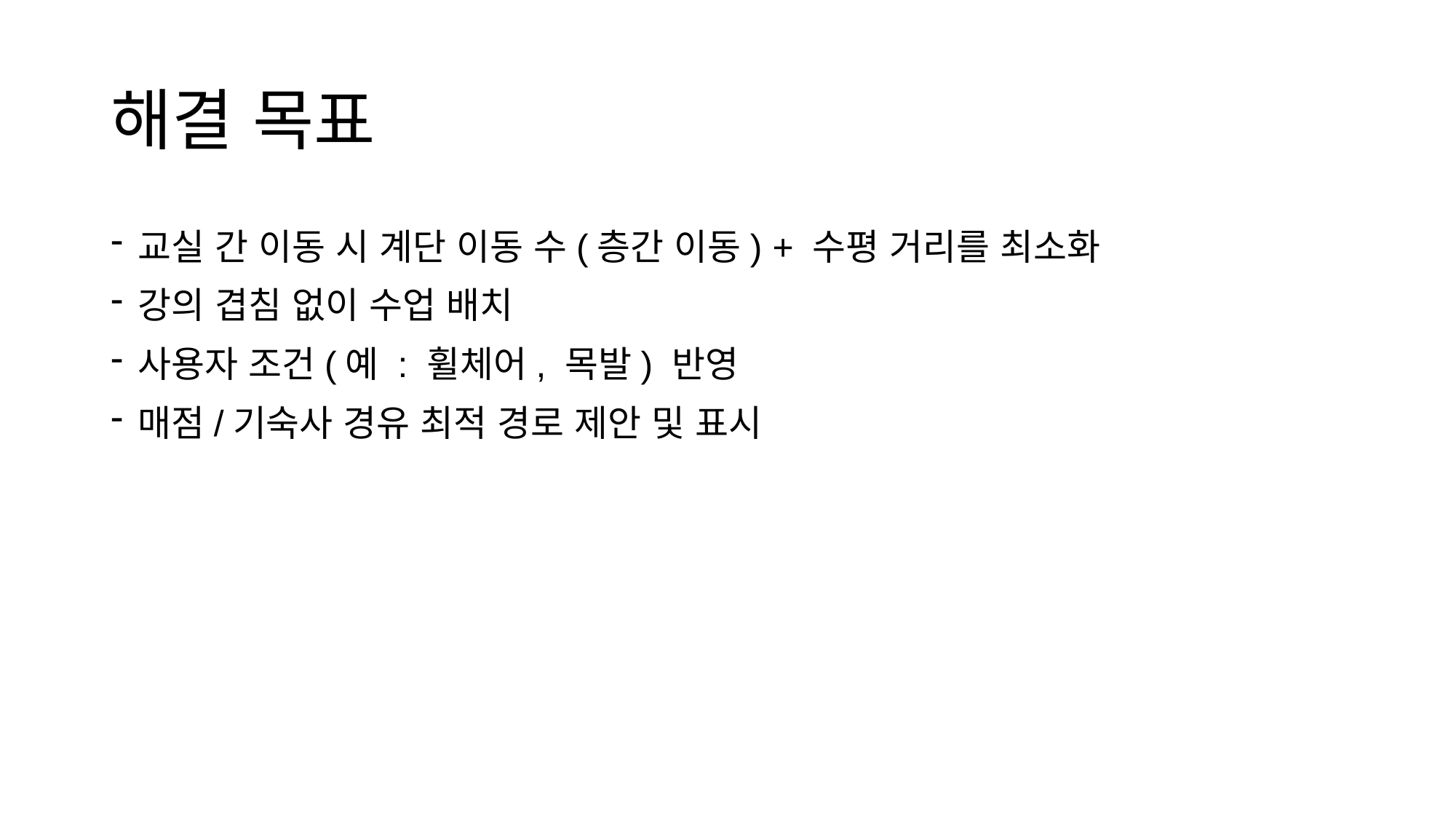

# 해결 목표
교실 간 이동 시 계단 이동 수(층간 이동) + 수평 거리를 최소화
강의 겹침 없이 수업 배치
사용자 조건(예 : 휠체어, 목발) 반영
매점/기숙사 경유 최적 경로 제안 및 표시